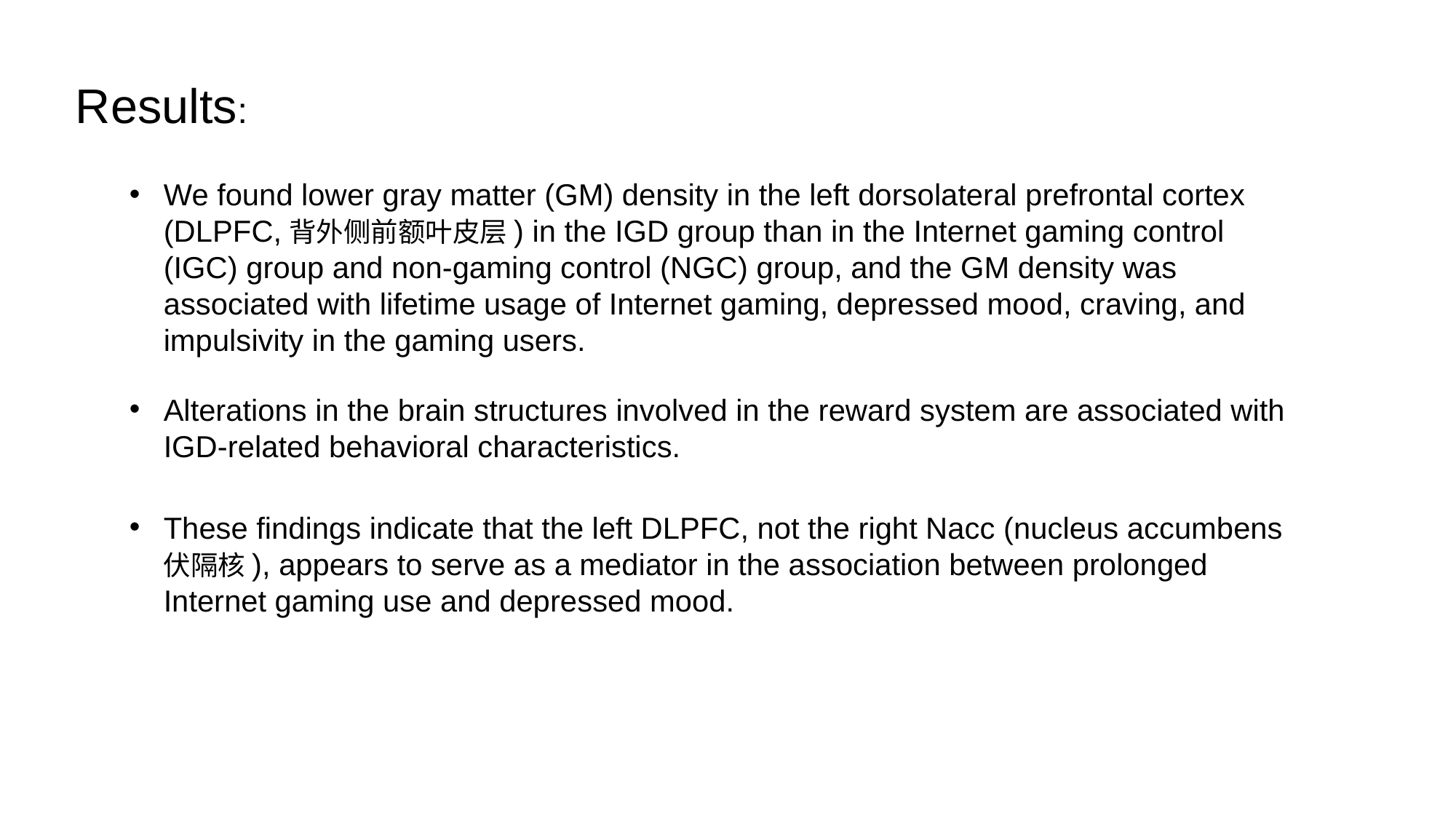

Results:
We found lower gray matter (GM) density in the left dorsolateral prefrontal cortex (DLPFC,背外侧前额叶皮层) in the IGD group than in the Internet gaming control (IGC) group and non-gaming control (NGC) group, and the GM density was associated with lifetime usage of Internet gaming, depressed mood, craving, and impulsivity in the gaming users.
Alterations in the brain structures involved in the reward system are associated with IGD-related behavioral characteristics.
These findings indicate that the left DLPFC, not the right Nacc (nucleus accumbens 伏隔核), appears to serve as a mediator in the association between prolonged Internet gaming use and depressed mood.